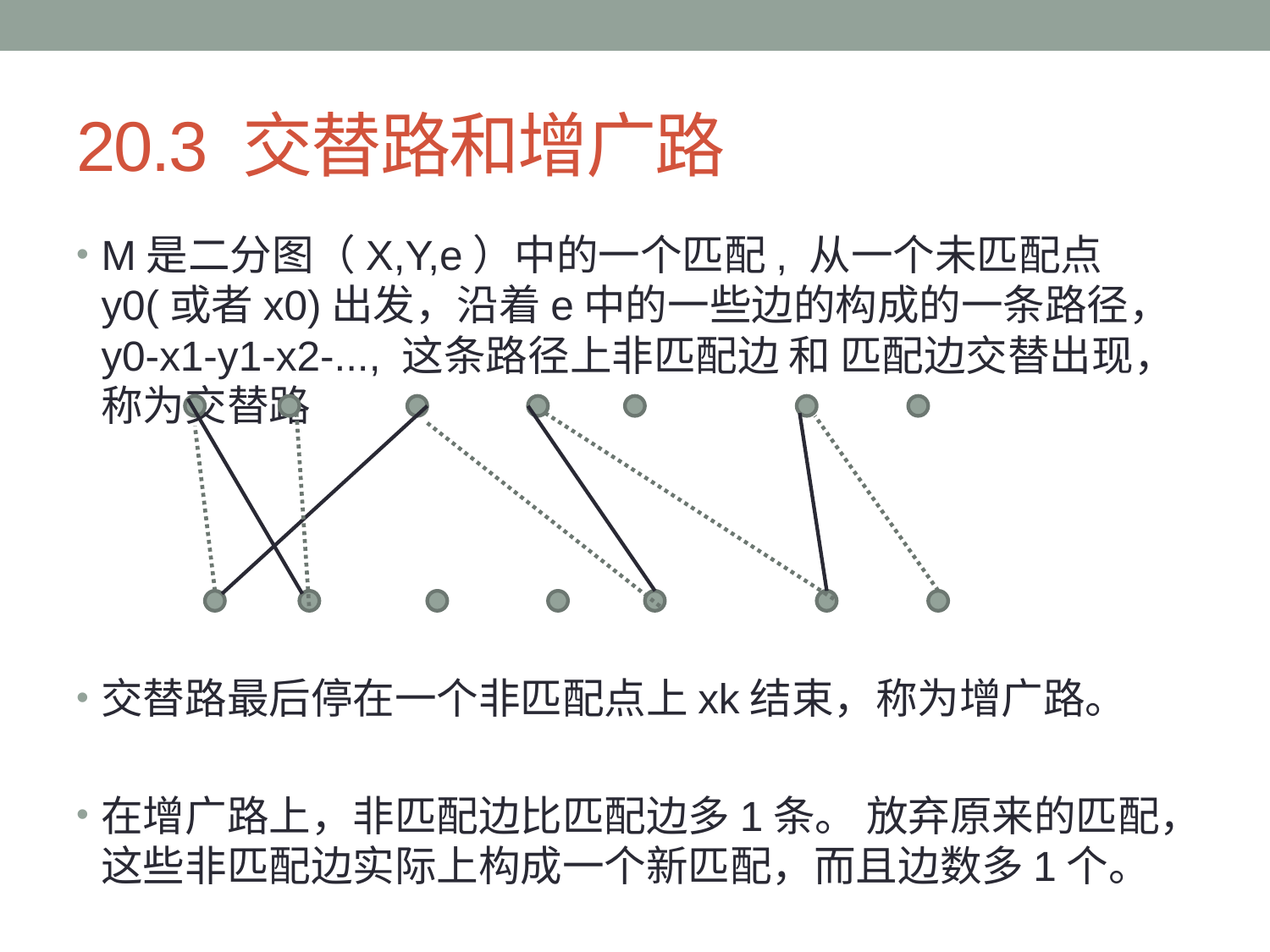

# 20.3 交替路和增广路
M是二分图（X,Y,e）中的一个匹配, 从一个未匹配点y0(或者x0)出发，沿着e中的一些边的构成的一条路径，y0-x1-y1-x2-..., 这条路径上非匹配边 和 匹配边交替出现，称为交替路

交替路最后停在一个非匹配点上xk结束，称为增广路。

在增广路上，非匹配边比匹配边多1条。 放弃原来的匹配，这些非匹配边实际上构成一个新匹配，而且边数多1个。